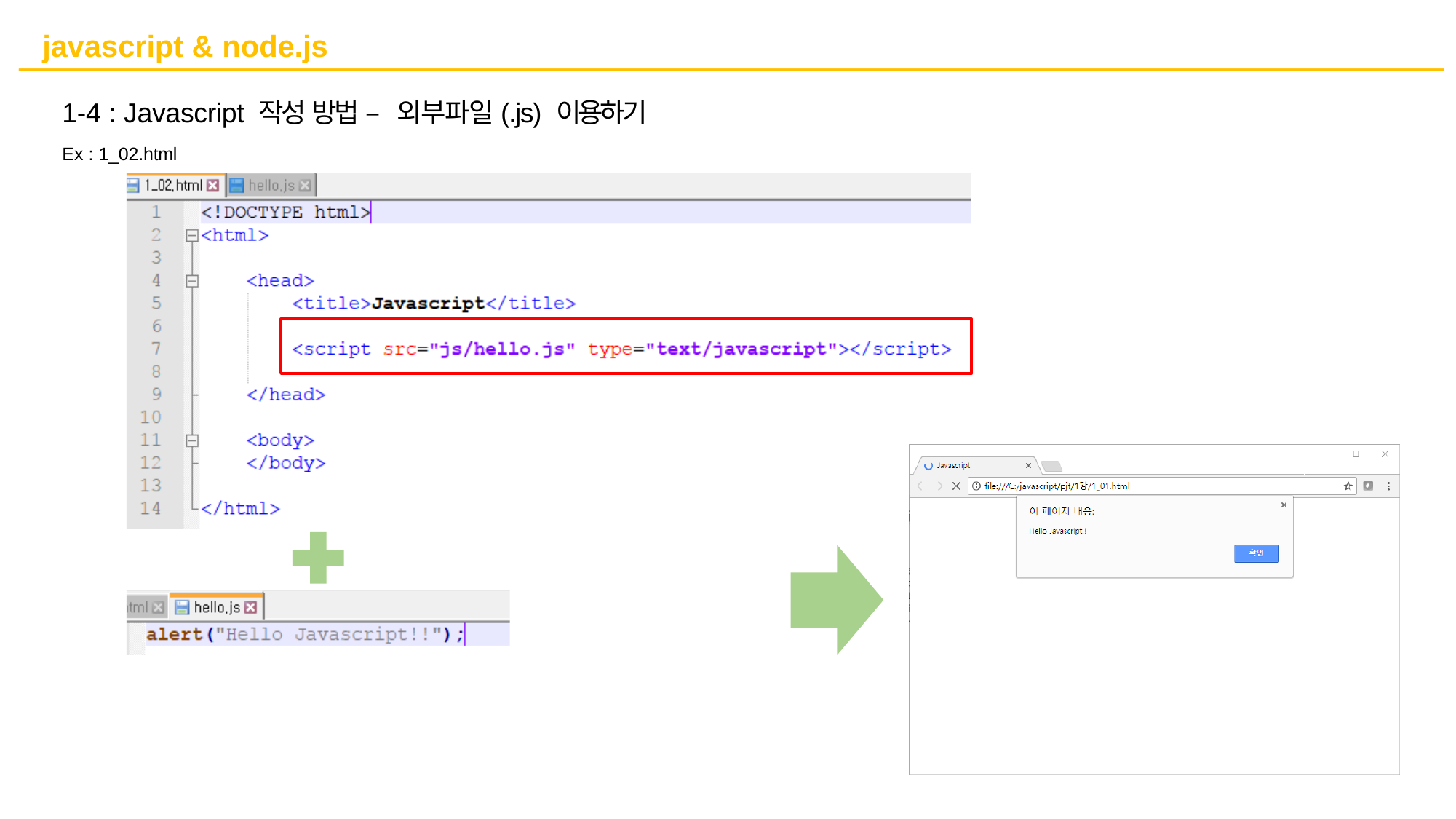

# javascript & node.js

1-4 : Javascript 작성 방법 – 외부파일(.js) 이용하기
Ex : 1_02.html